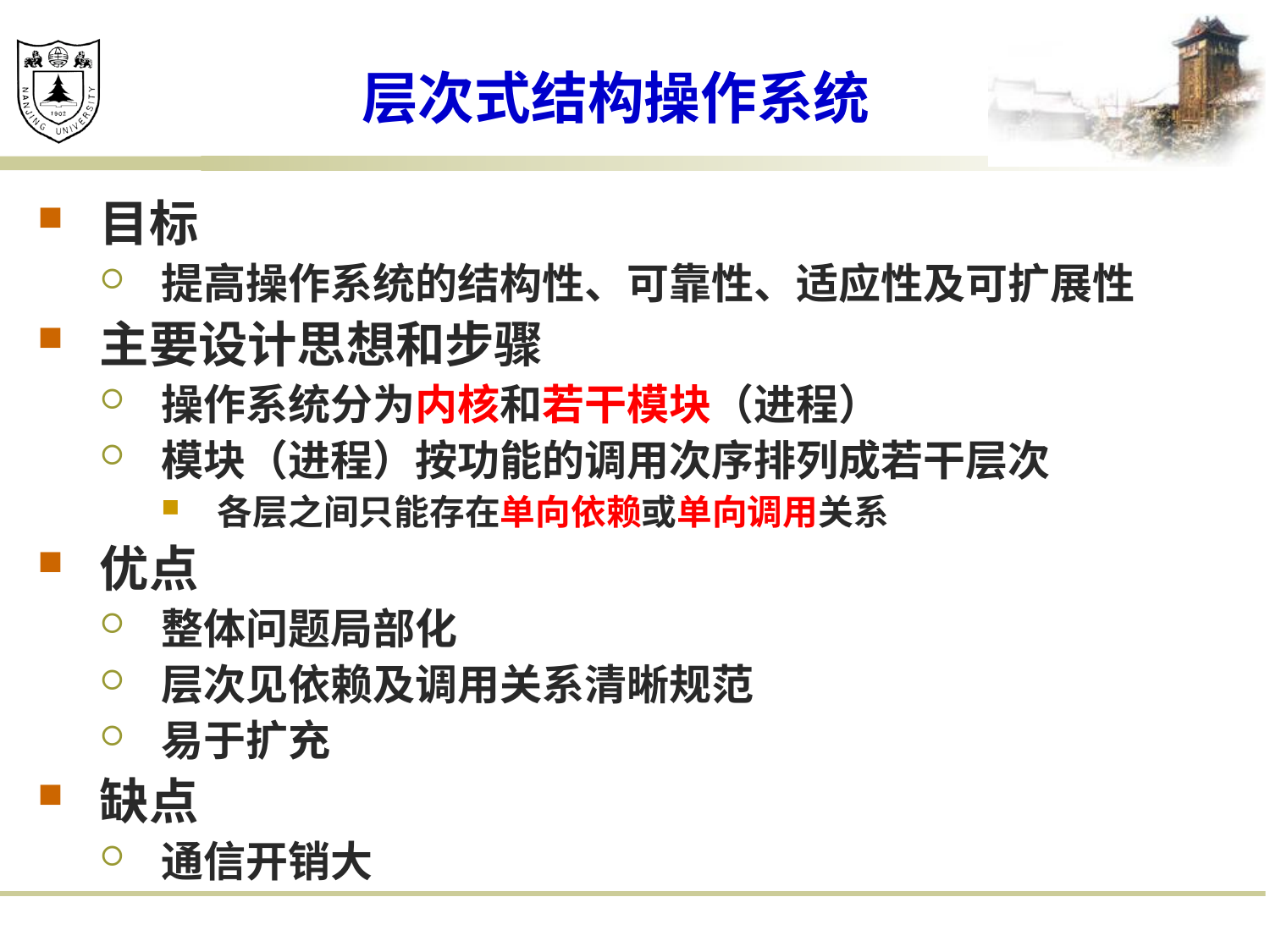

# 层次式结构操作系统
目标
提高操作系统的结构性、可靠性、适应性及可扩展性
主要设计思想和步骤
操作系统分为内核和若干模块（进程）
模块（进程）按功能的调用次序排列成若干层次
各层之间只能存在单向依赖或单向调用关系
优点
整体问题局部化
层次见依赖及调用关系清晰规范
易于扩充
缺点
通信开销大
138